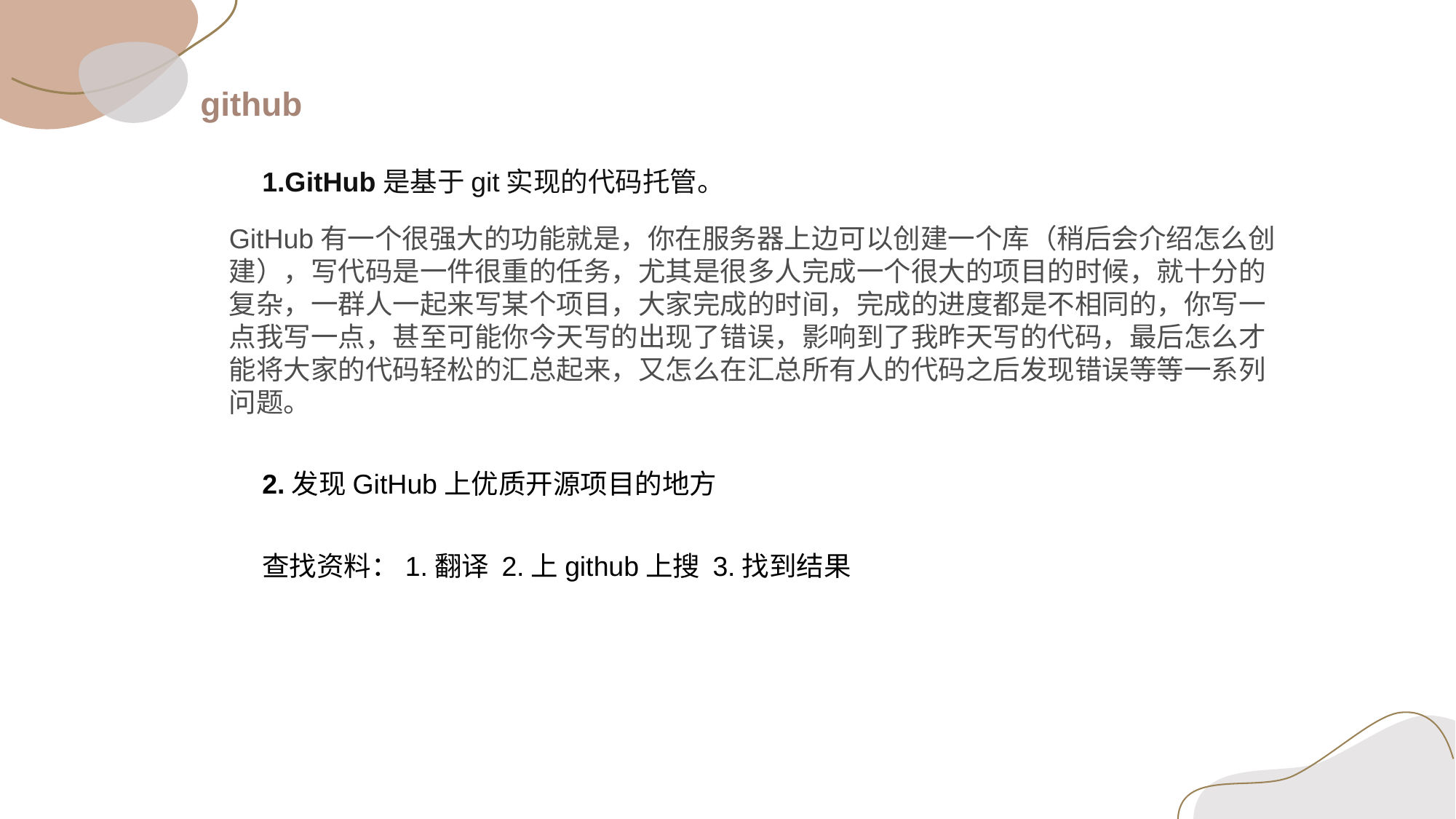

github
1.GitHub是基于git实现的代码托管。
GitHub有一个很强大的功能就是，你在服务器上边可以创建一个库（稍后会介绍怎么创建），写代码是一件很重的任务，尤其是很多人完成一个很大的项目的时候，就十分的复杂，一群人一起来写某个项目，大家完成的时间，完成的进度都是不相同的，你写一点我写一点，甚至可能你今天写的出现了错误，影响到了我昨天写的代码，最后怎么才能将大家的代码轻松的汇总起来，又怎么在汇总所有人的代码之后发现错误等等一系列问题。
2.发现GitHub上优质开源项目的地方
查找资料：1.翻译 2.上github上搜 3.找到结果